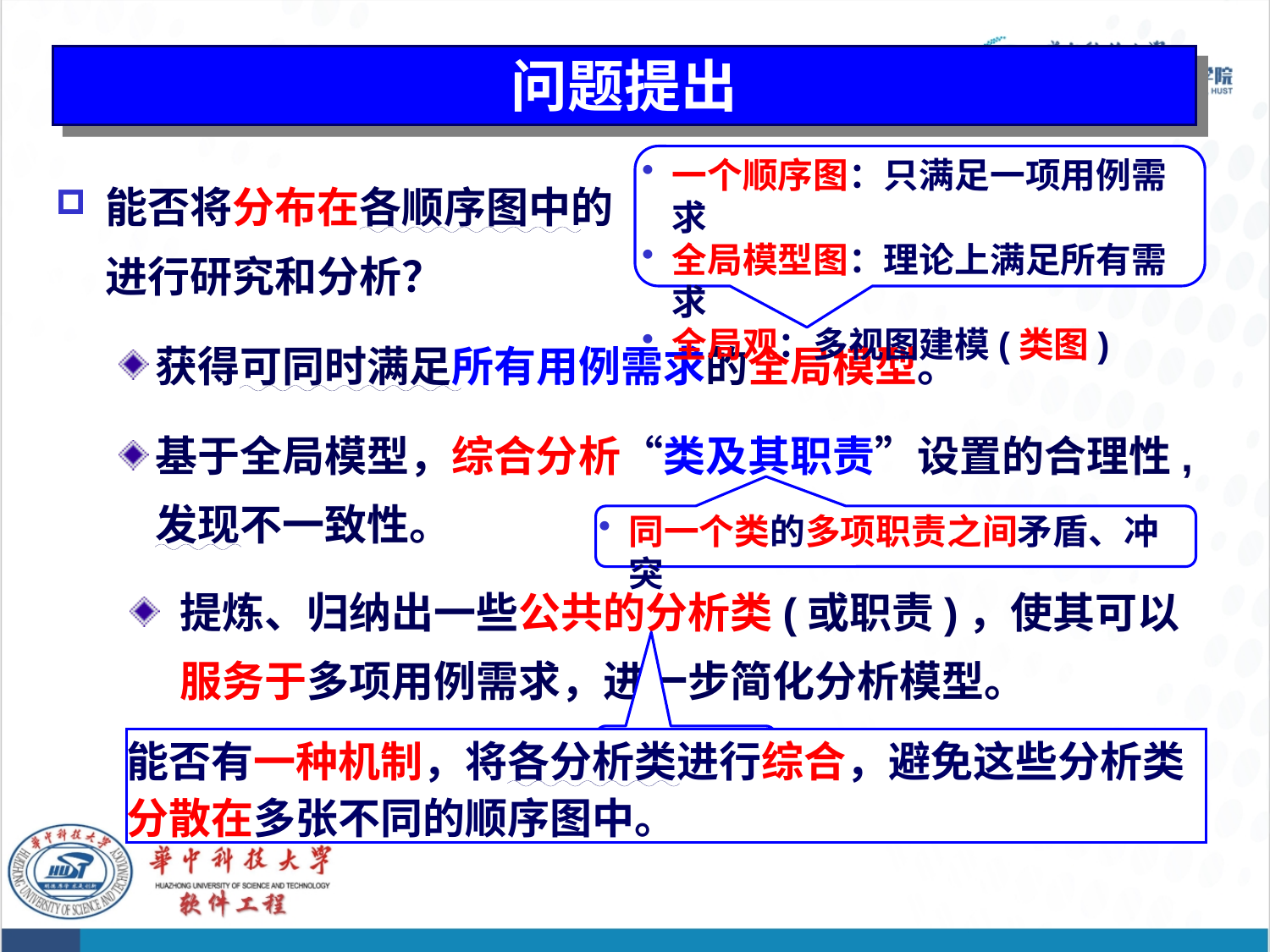

# 问题提出
一个顺序图：只满足一项用例需求
全局模型图：理论上满足所有需求
全局观：多视图建模(类图)
能否将分布在各顺序图中的“类及其职责”汇总起来，统一进行研究和分析？
获得可同时满足所有用例需求的全局模型。
基于全局模型，综合分析“类及其职责”设置的合理性,发现不一致性。
提炼、归纳出一些公共的分析类(或职责)，使其可以服务于多项用例需求，进一步简化分析模型。
同一个类的多项职责之间矛盾、冲突
类的复用
能否有一种机制，将各分析类进行综合，避免这些分析类分散在多张不同的顺序图中。